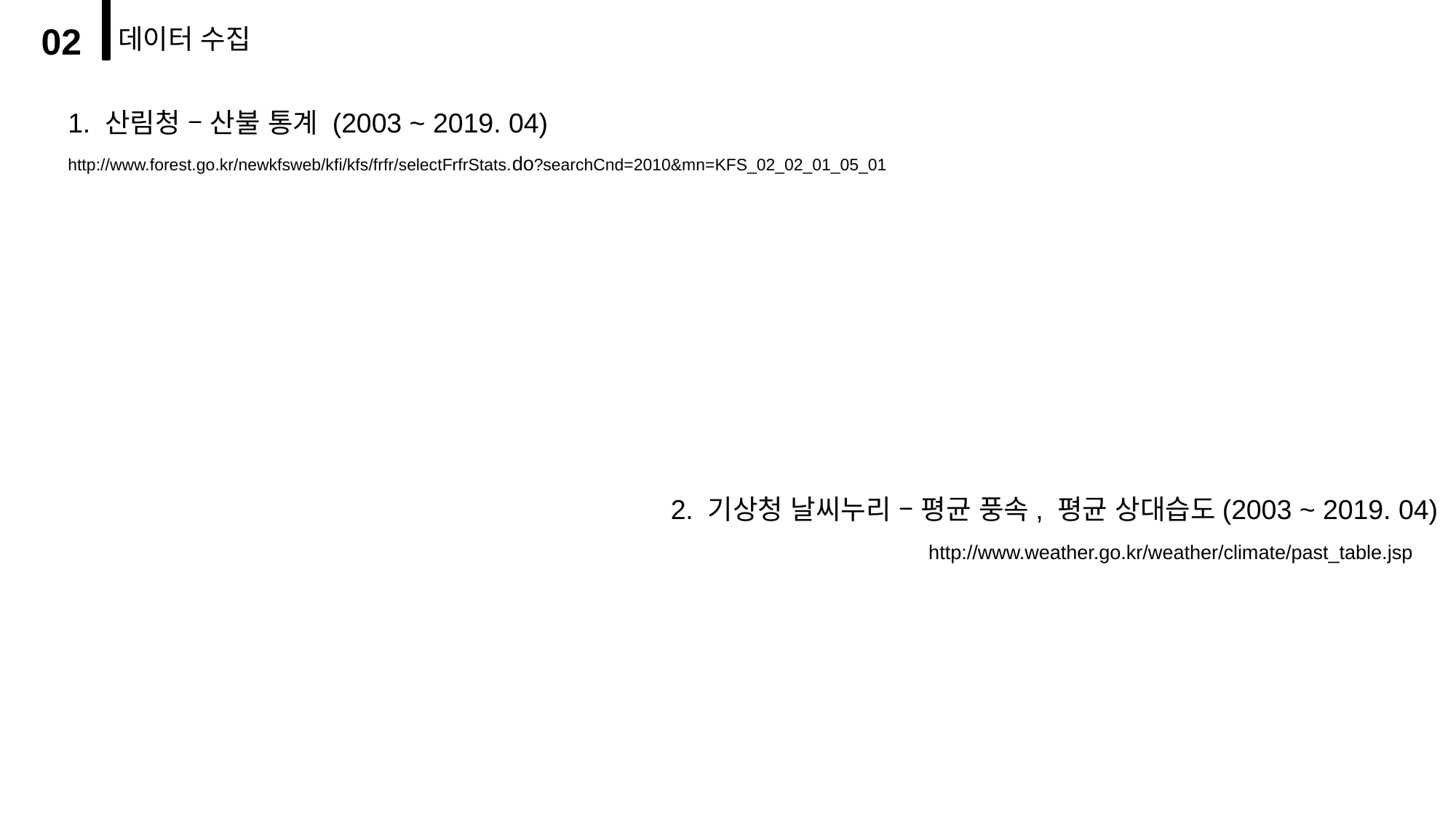

02

데이터 수집
1. 산림청 – 산불 통계 (2003 ~ 2019. 04)
http://www.forest.go.kr/newkfsweb/kfi/kfs/frfr/selectFrfrStats.do?searchCnd=2010&mn=KFS_02_02_01_05_01
2. 기상청 날씨누리 – 평균 풍속, 평균 상대습도(2003 ~ 2019. 04)
http://www.weather.go.kr/weather/climate/past_table.jsp